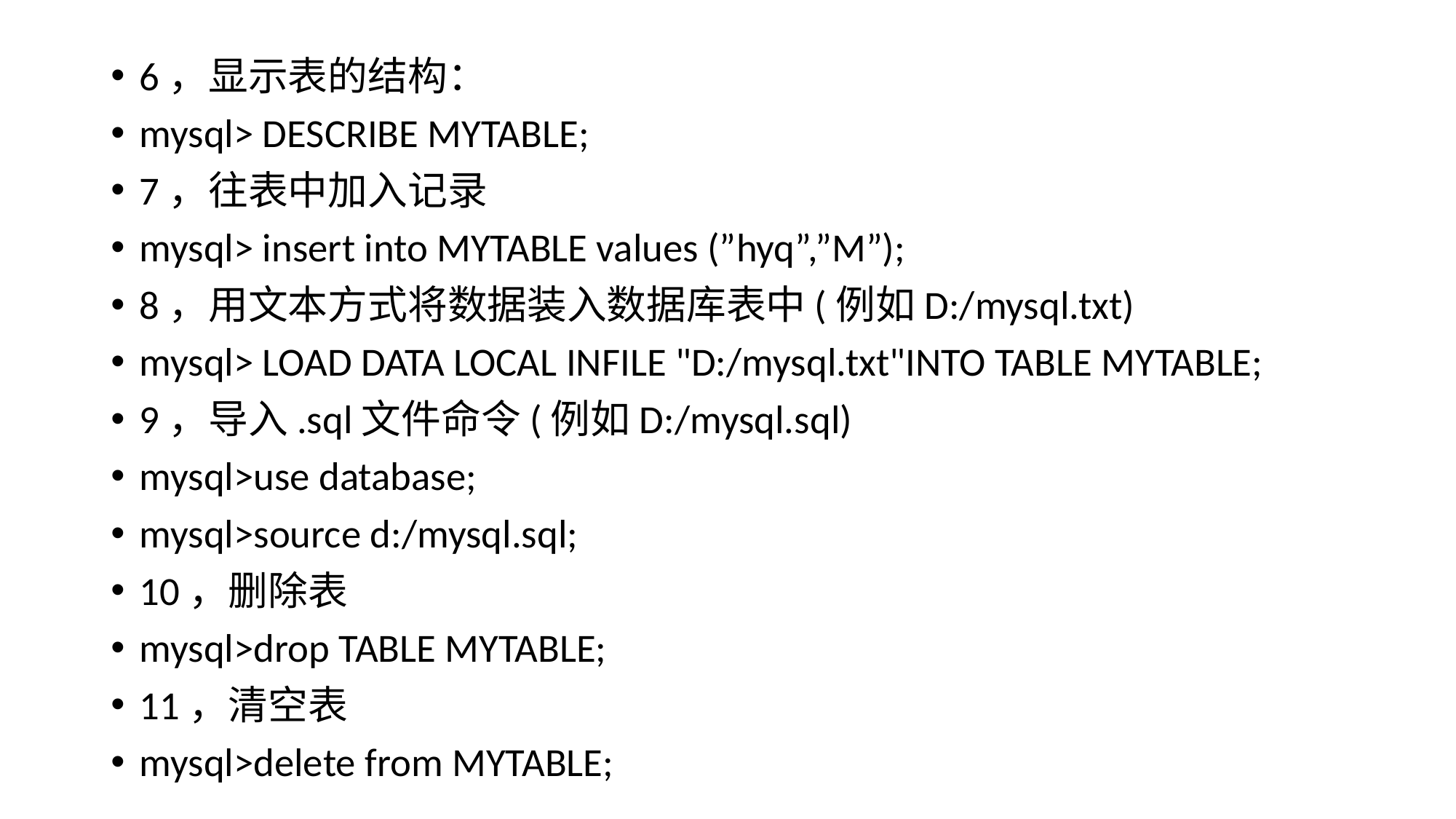

6，显示表的结构：
mysql> DESCRIBE MYTABLE;
7，往表中加入记录
mysql> insert into MYTABLE values (”hyq”,”M”);
8，用文本方式将数据装入数据库表中(例如D:/mysql.txt)
mysql> LOAD DATA LOCAL INFILE "D:/mysql.txt"INTO TABLE MYTABLE;
9，导入.sql文件命令(例如D:/mysql.sql)
mysql>use database;
mysql>source d:/mysql.sql;
10，删除表
mysql>drop TABLE MYTABLE;
11，清空表
mysql>delete from MYTABLE;